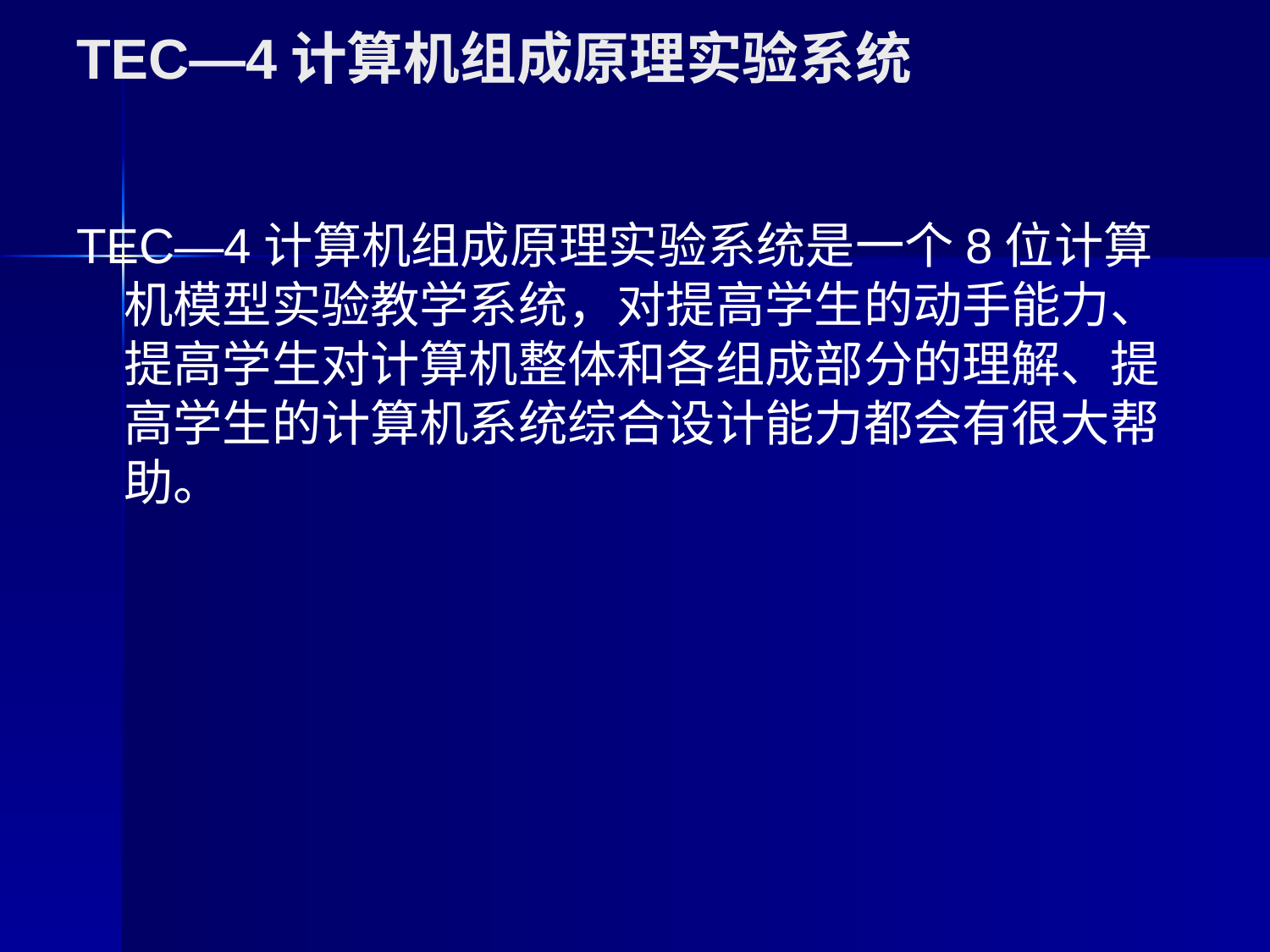

# TEC—4计算机组成原理实验系统
TEC—4计算机组成原理实验系统是一个8位计算机模型实验教学系统，对提高学生的动手能力、提高学生对计算机整体和各组成部分的理解、提高学生的计算机系统综合设计能力都会有很大帮助。